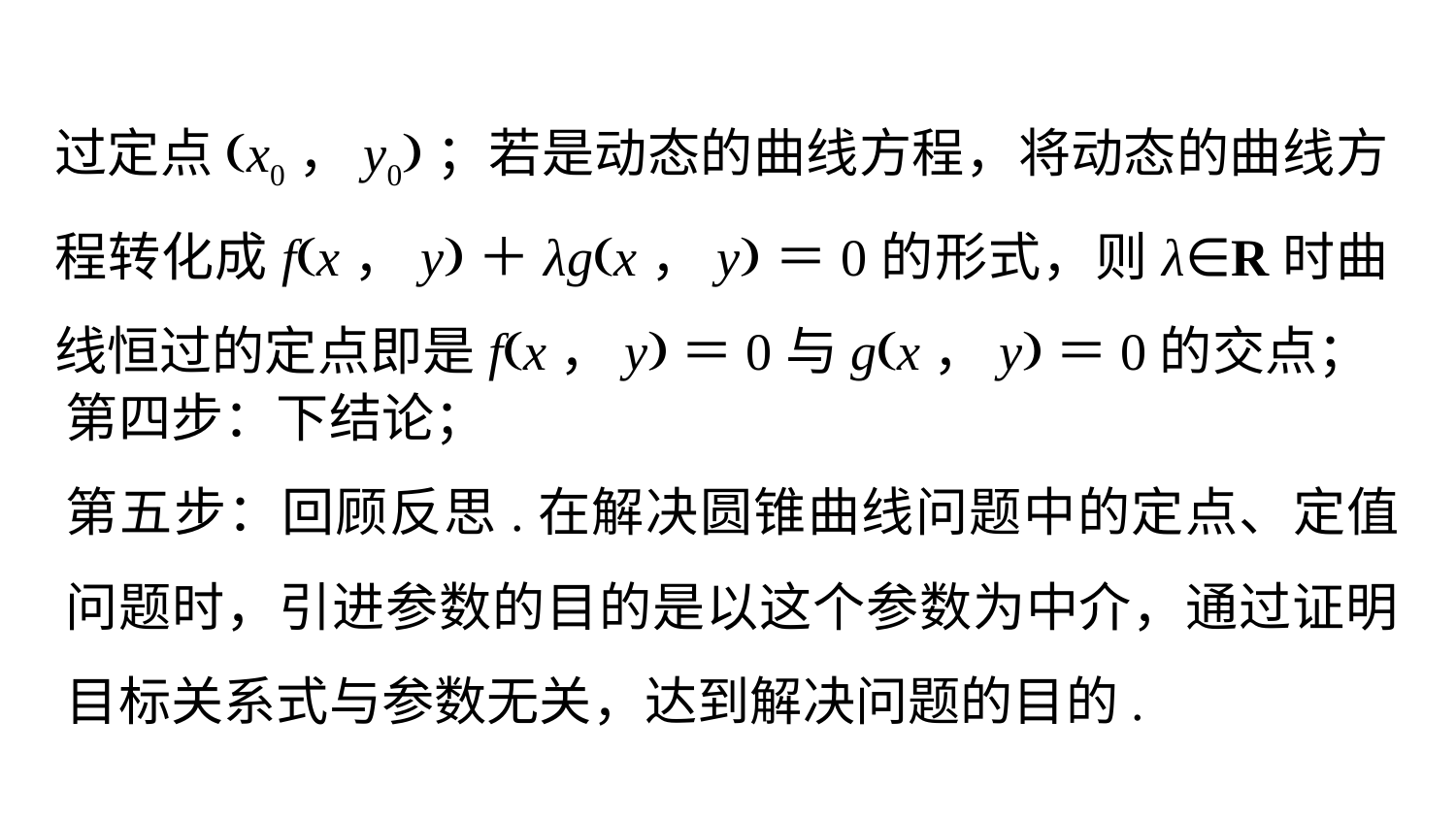

过定点(x0，y0)；若是动态的曲线方程，将动态的曲线方程转化成f(x，y)＋λg(x，y)＝0的形式，则λ∈R时曲线恒过的定点即是f(x，y)＝0与g(x，y)＝0的交点；
第四步：下结论；
第五步：回顾反思.在解决圆锥曲线问题中的定点、定值问题时，引进参数的目的是以这个参数为中介，通过证明目标关系式与参数无关，达到解决问题的目的.